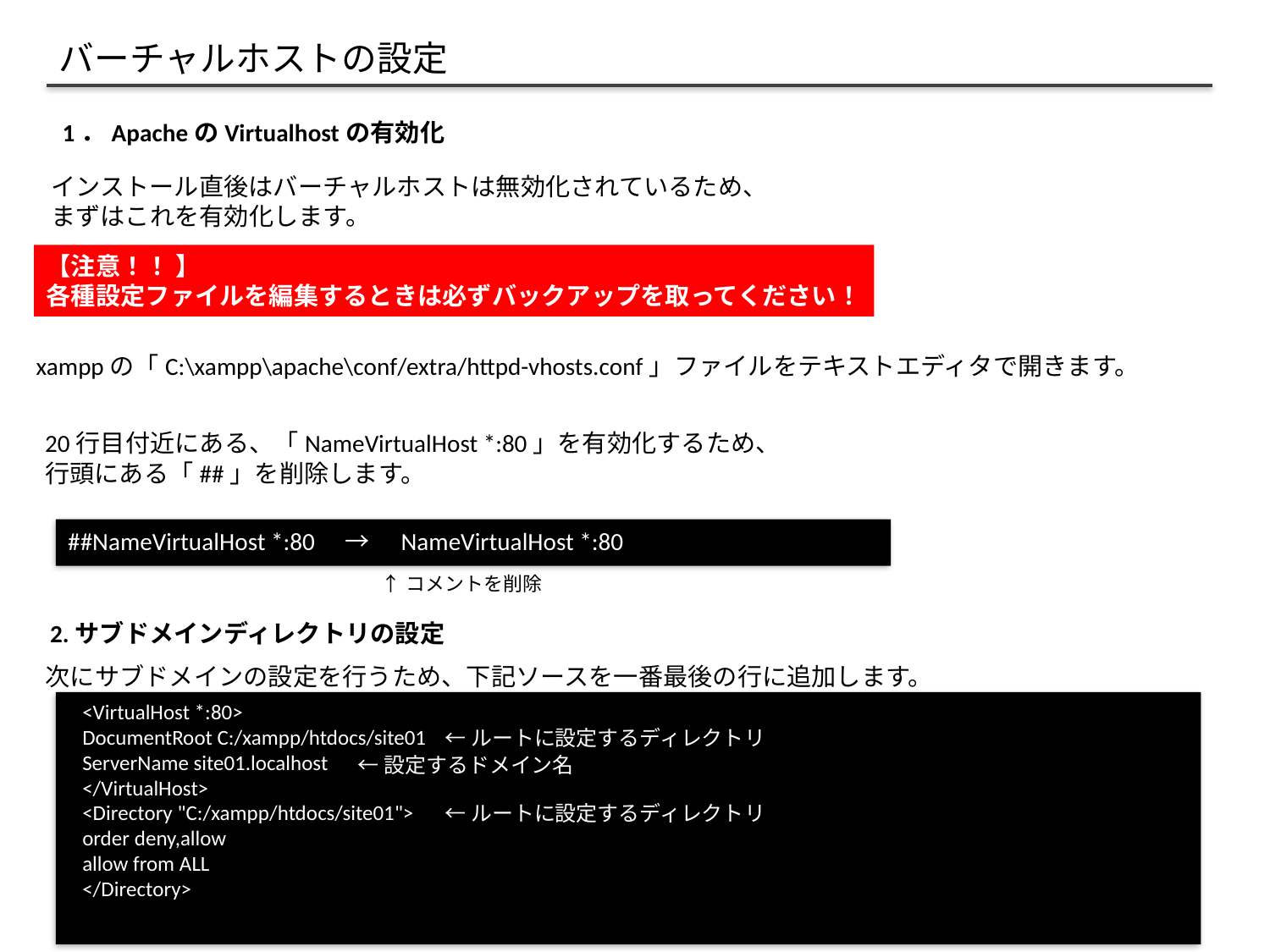

バーチャルホストの設定
1．ApacheのVirtualhostの有効化
インストール直後はバーチャルホストは無効化されているため、
まずはこれを有効化します。
【注意！！ 】
各種設定ファイルを編集するときは必ずバックアップを取ってください！
xamppの「C:\xampp\apache\conf/extra/httpd-vhosts.conf」ファイルをテキストエディタで開きます。
20行目付近にある、「NameVirtualHost *:80」を有効化するため、
行頭にある「##」を削除します。

##NameVirtualHost *:80　→　NameVirtualHost *:80
↑コメントを削除
2.サブドメインディレクトリの設定
次にサブドメインの設定を行うため、下記ソースを一番最後の行に追加します。

<VirtualHost *:80>
DocumentRoot C:/xampp/htdocs/site01
ServerName site01.localhost
</VirtualHost>
<Directory "C:/xampp/htdocs/site01">
order deny,allow
allow from ALL
</Directory>
←ルートに設定するディレクトリ
←設定するドメイン名
←ルートに設定するディレクトリ